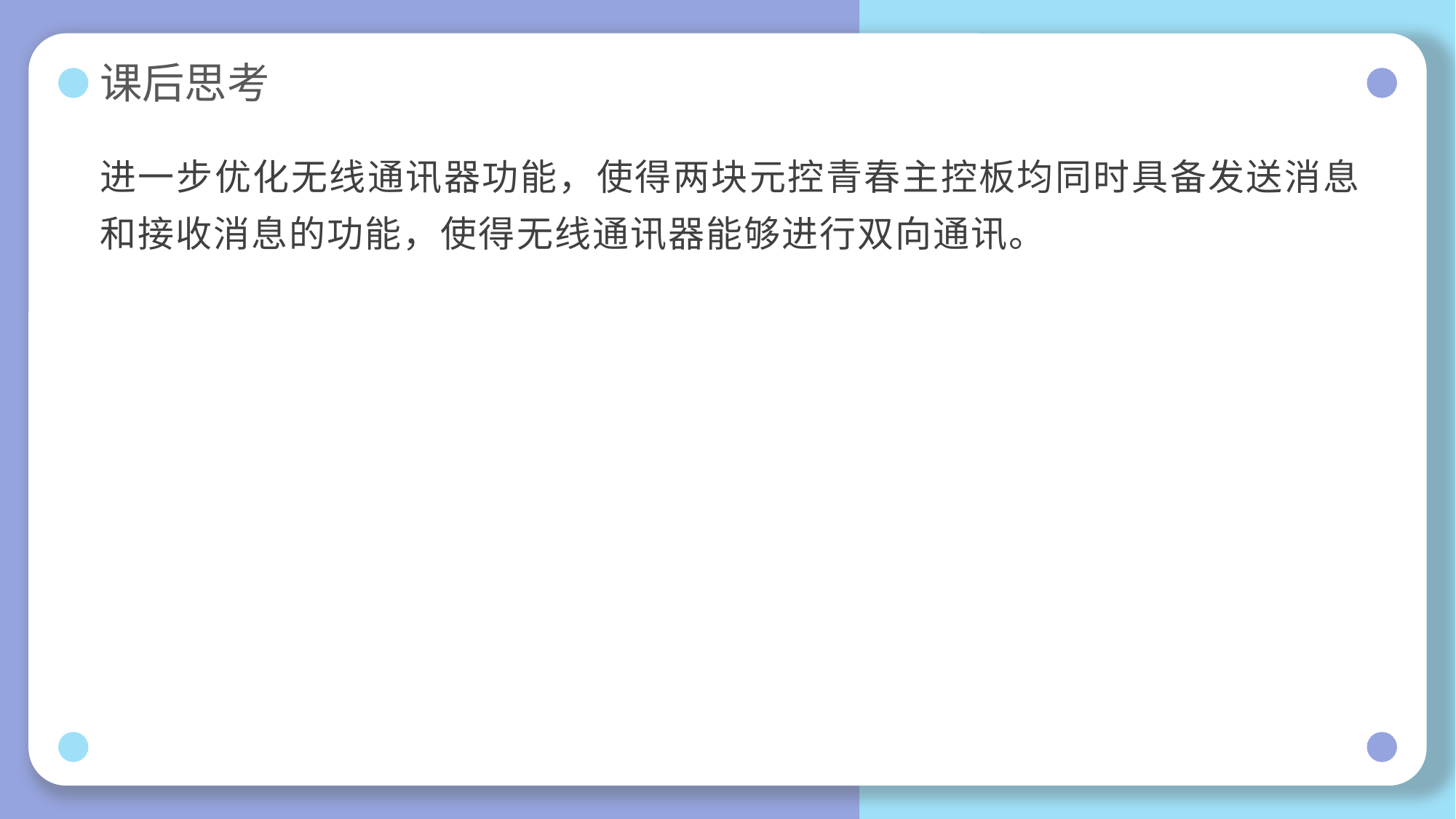

# 课后思考
进一步优化无线通讯器功能，使得两块元控青春主控板均同时具备发送消息和接收消息的功能，使得无线通讯器能够进行双向通讯。